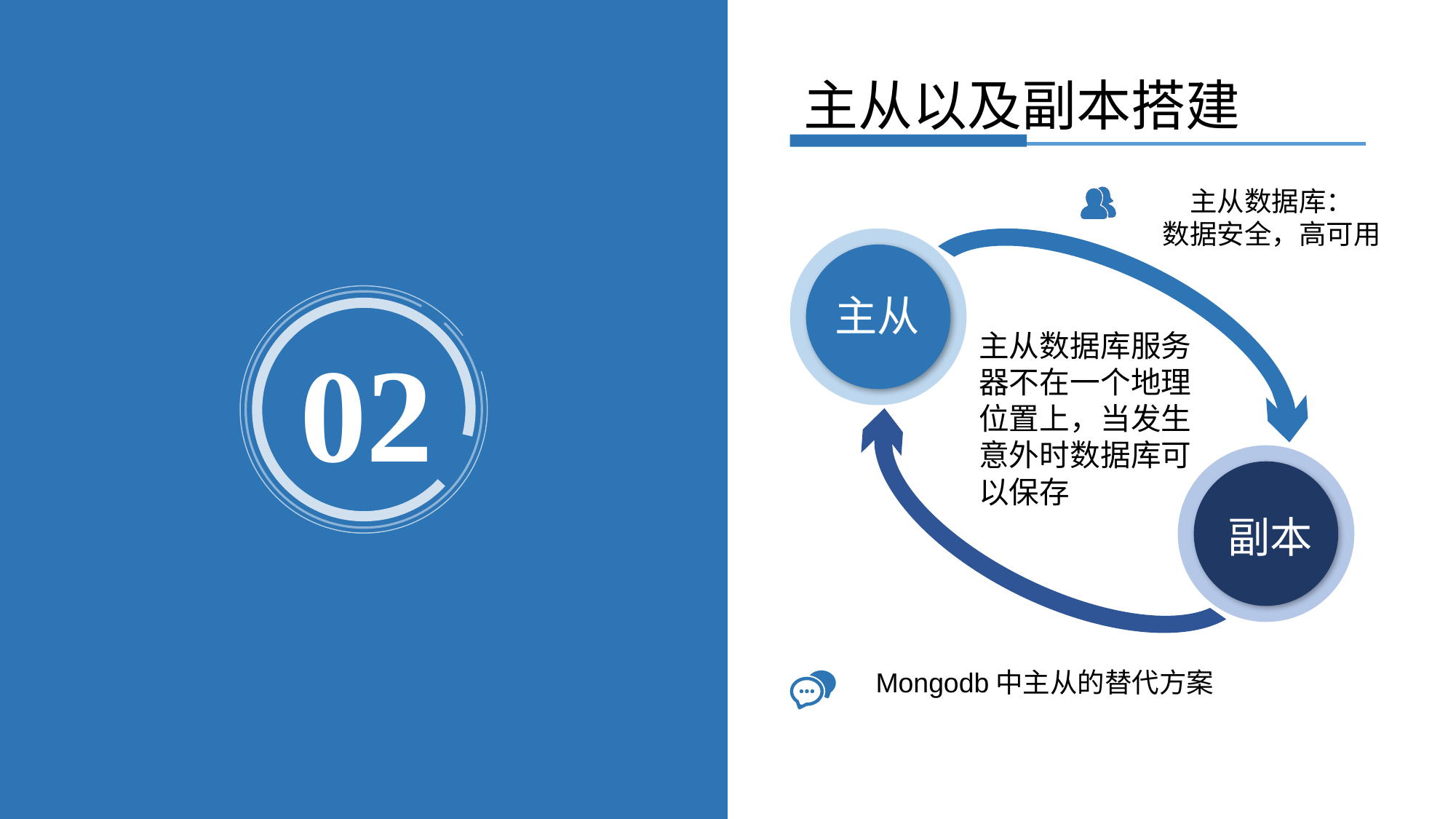

主从以及副本搭建

主从数据库：
数据安全，高可用

主从

02
主从数据库服务器不在一个地理位置上，当发生意外时数据库可以保存

副本
Mongodb中主从的替代方案